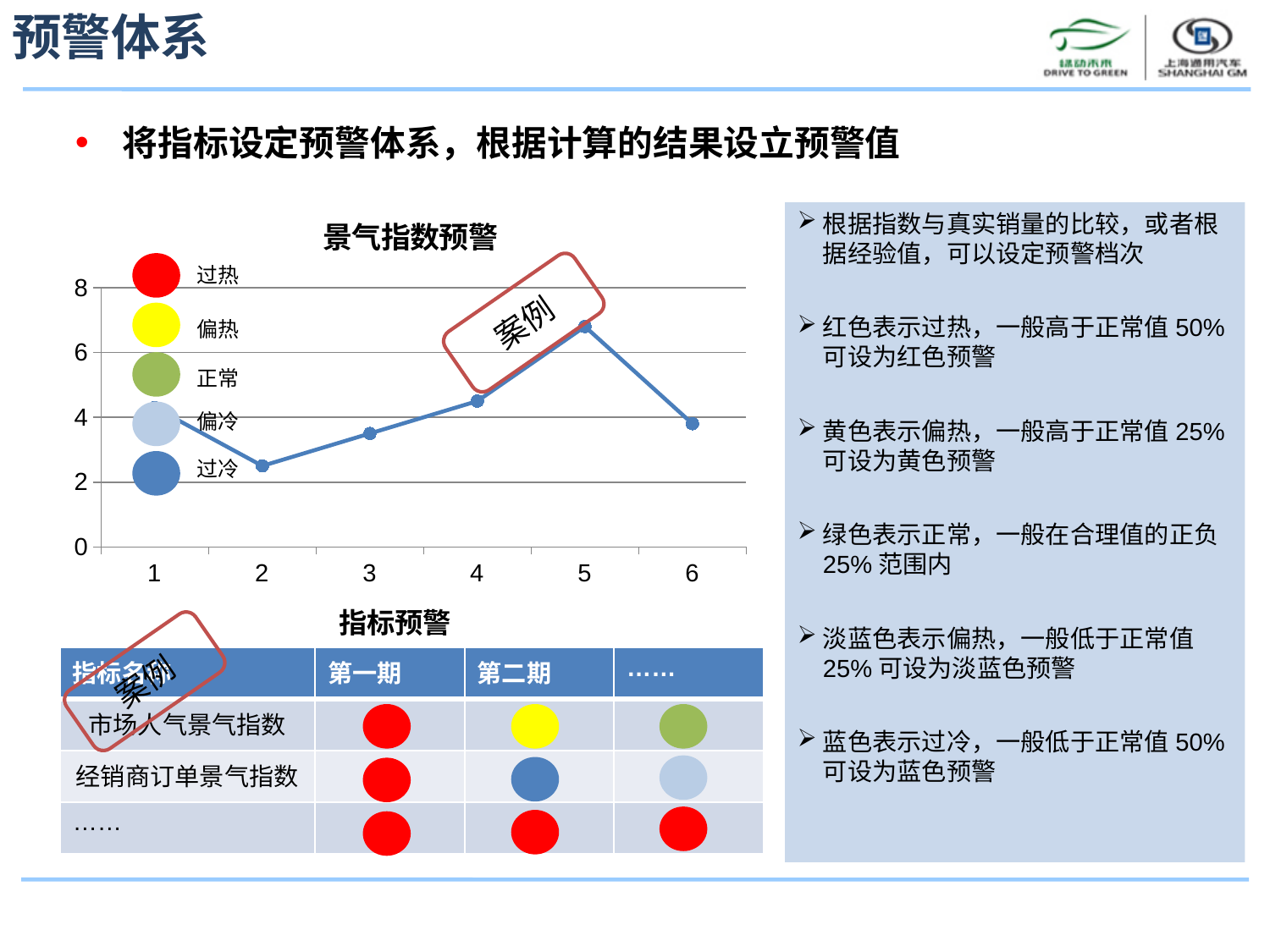

# 预警体系
将指标设定预警体系，根据计算的结果设立预警值

### Chart: 景气指数预警

| Category | 景气指数 |
|---|---|
| 1 | 4.3 |
| 2 | 2.5 |
| 3 | 3.5 |
| 4 | 4.5 |
| 5 | 6.8 |
| 6 | 3.8 |
根据指数与真实销量的比较，或者根据经验值，可以设定预警档次

红色表示过热，一般高于正常值50%可设为红色预警

黄色表示偏热，一般高于正常值25%可设为黄色预警

绿色表示正常，一般在合理值的正负25%范围内

淡蓝色表示偏热，一般低于正常值25%可设为淡蓝色预警

蓝色表示过冷，一般低于正常值50%可设为蓝色预警

过热
案例

偏热

正常

偏冷
过冷

指标预警
案例
| 指标名称 | 第一期 | 第二期 | …… |
| --- | --- | --- | --- |
| 市场人气景气指数 |  |  |  |
| 经销商订单景气指数 |  |  |  |
| …… |  |  |  |